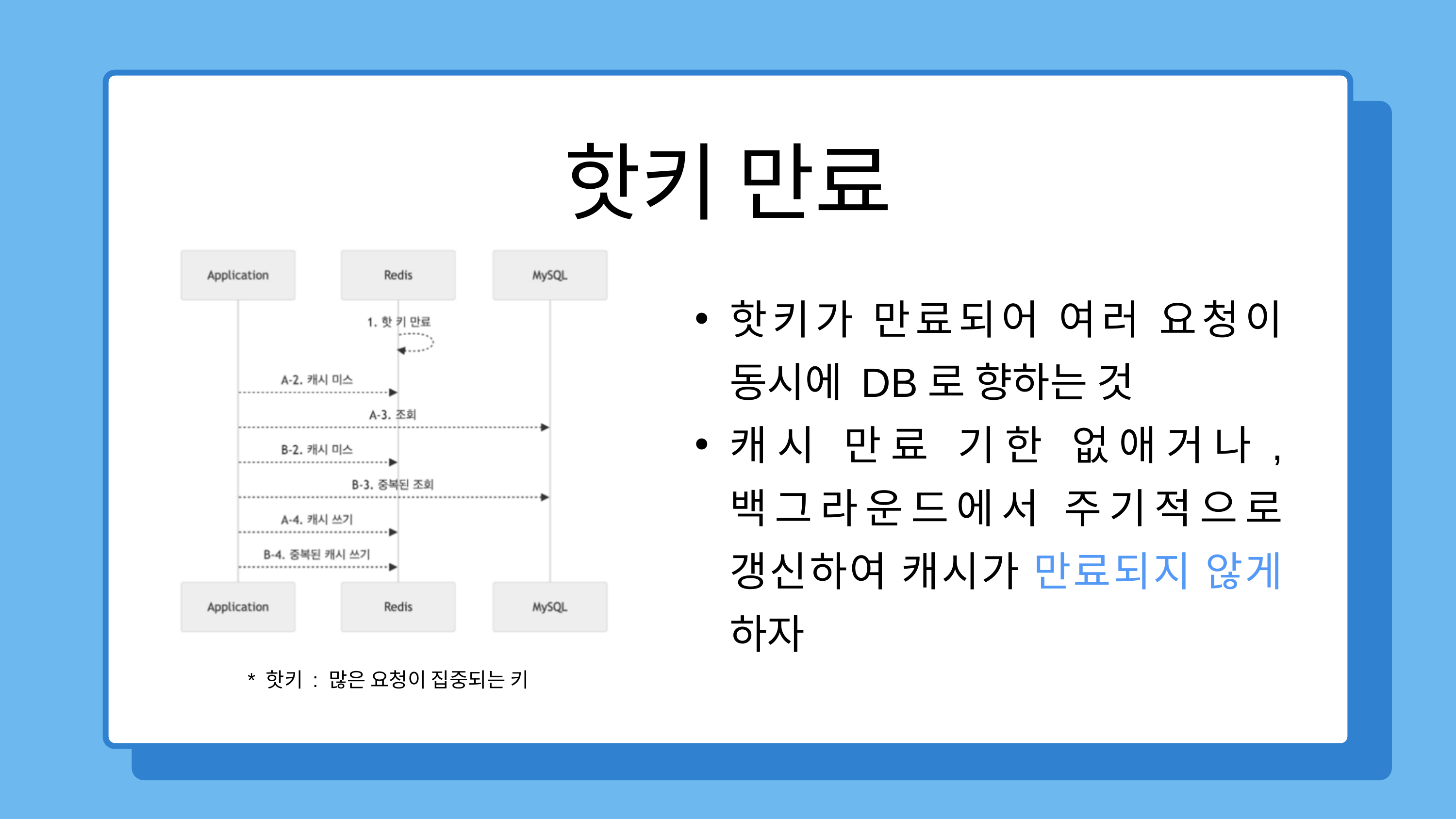

핫키 만료

핫키가 만료되어 여러 요청이 동시에 DB로 향하는 것
캐시 만료 기한 없애거나, 백그라운드에서 주기적으로 갱신하여 캐시가 만료되지 않게 하자
 * 핫키 : 많은 요청이 집중되는 키